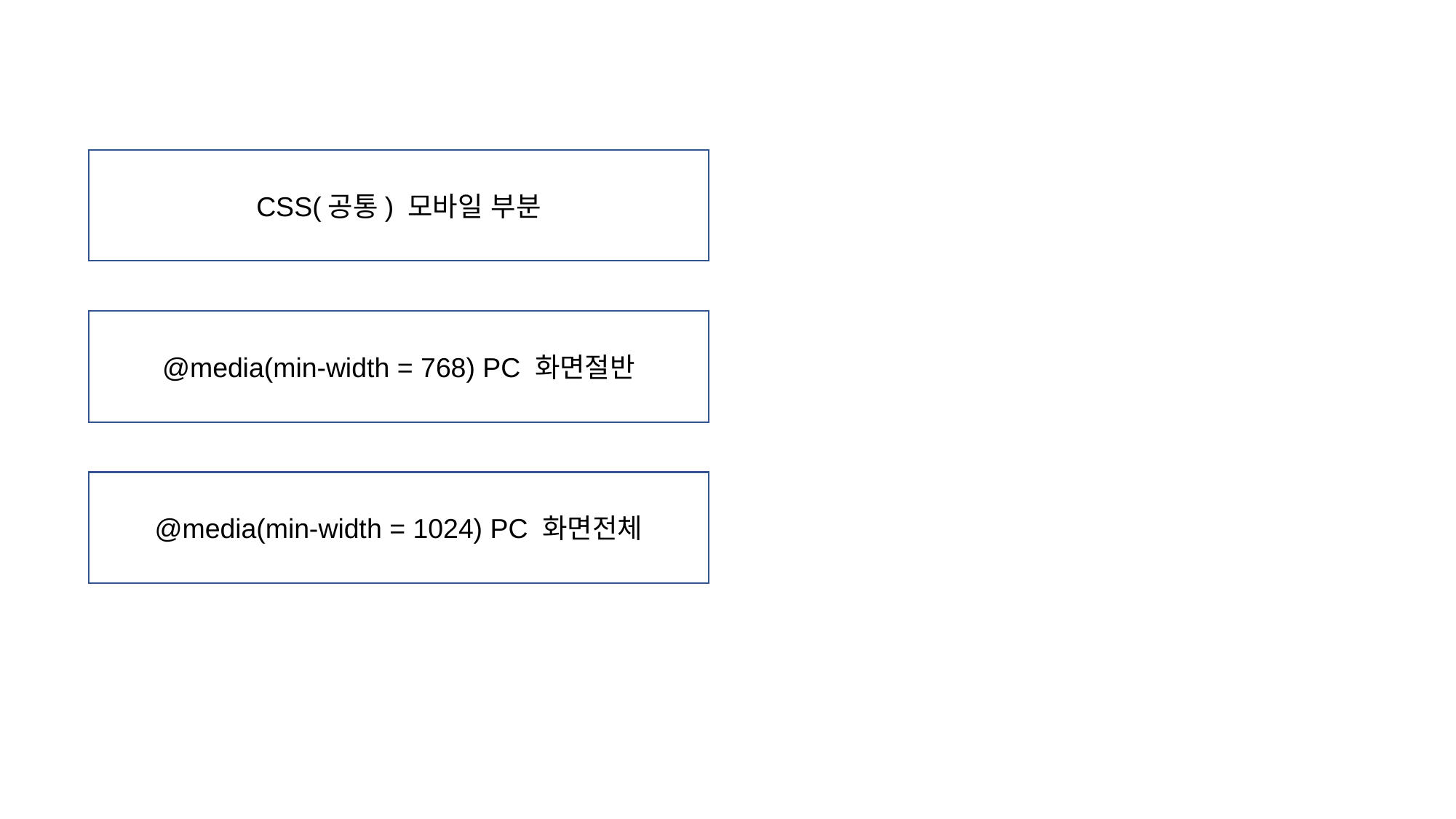

CSS(공통) 모바일 부분
@media(min-width = 768) PC 화면절반
@media(min-width = 1024) PC 화면전체